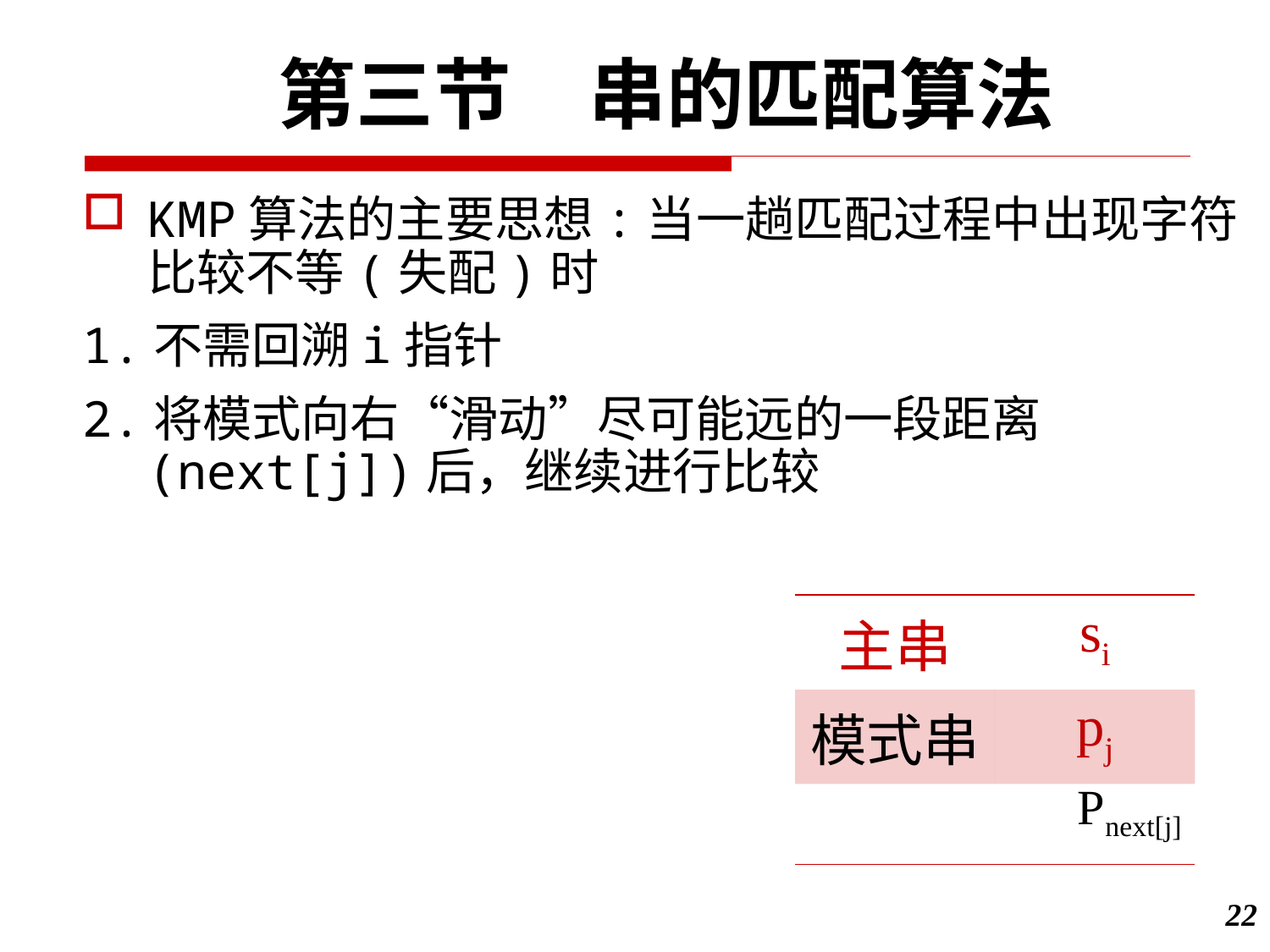

第三节　串的匹配算法
KMP算法的主要思想:当一趟匹配过程中出现字符比较不等(失配)时
1.不需回溯i指针
2.将模式向右“滑动”尽可能远的一段距离(next[j])后，继续进行比较

| 主串 | si |
| --- | --- |
| 模式串 | pj |
|  |  |
Pnext[j]
22